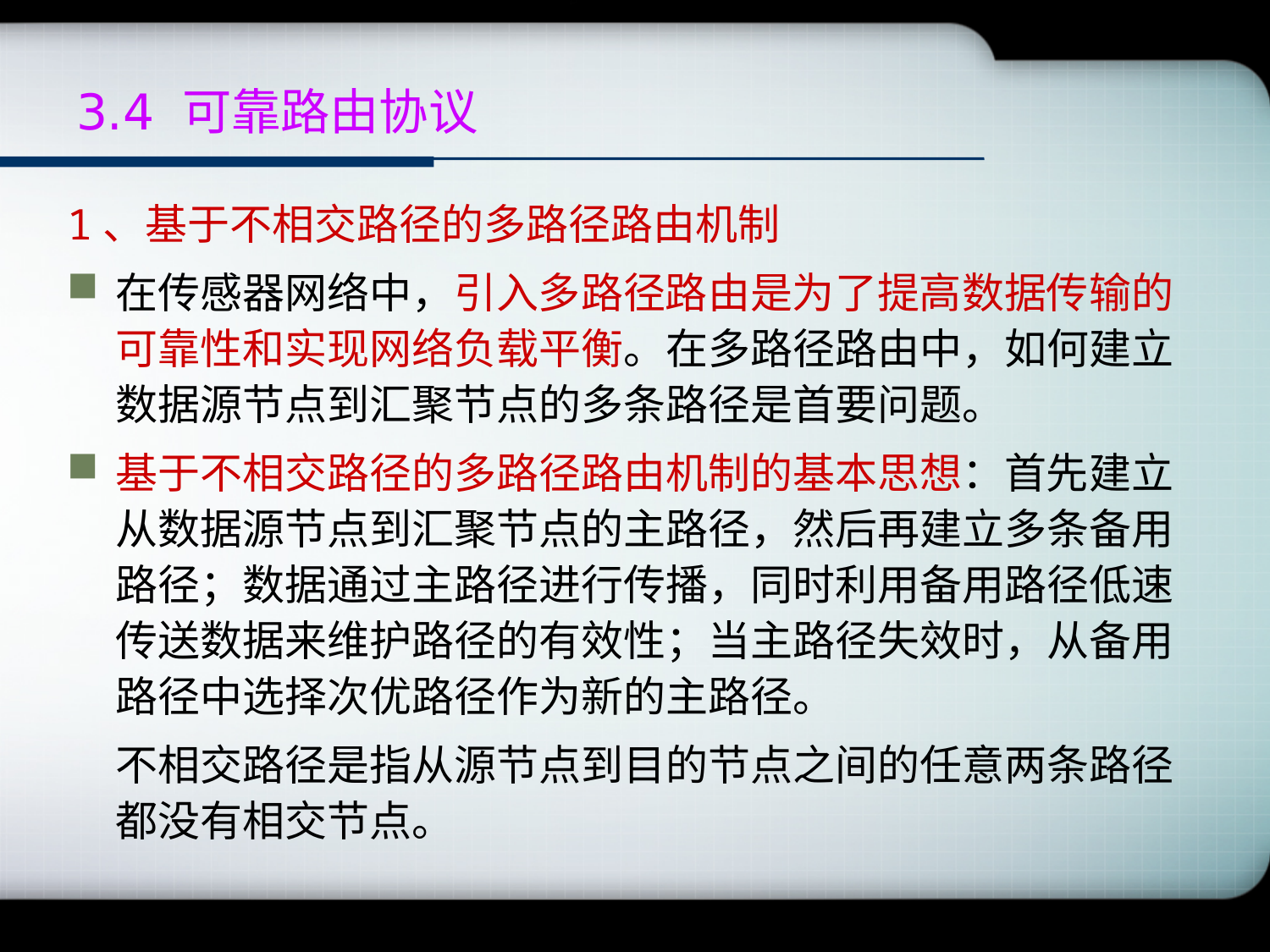

# 3.4 可靠路由协议
1、基于不相交路径的多路径路由机制
在传感器网络中，引入多路径路由是为了提高数据传输的可靠性和实现网络负载平衡。在多路径路由中，如何建立数据源节点到汇聚节点的多条路径是首要问题。
基于不相交路径的多路径路由机制的基本思想：首先建立从数据源节点到汇聚节点的主路径，然后再建立多条备用路径；数据通过主路径进行传播，同时利用备用路径低速传送数据来维护路径的有效性；当主路径失效时，从备用路径中选择次优路径作为新的主路径。
	不相交路径是指从源节点到目的节点之间的任意两条路径都没有相交节点。